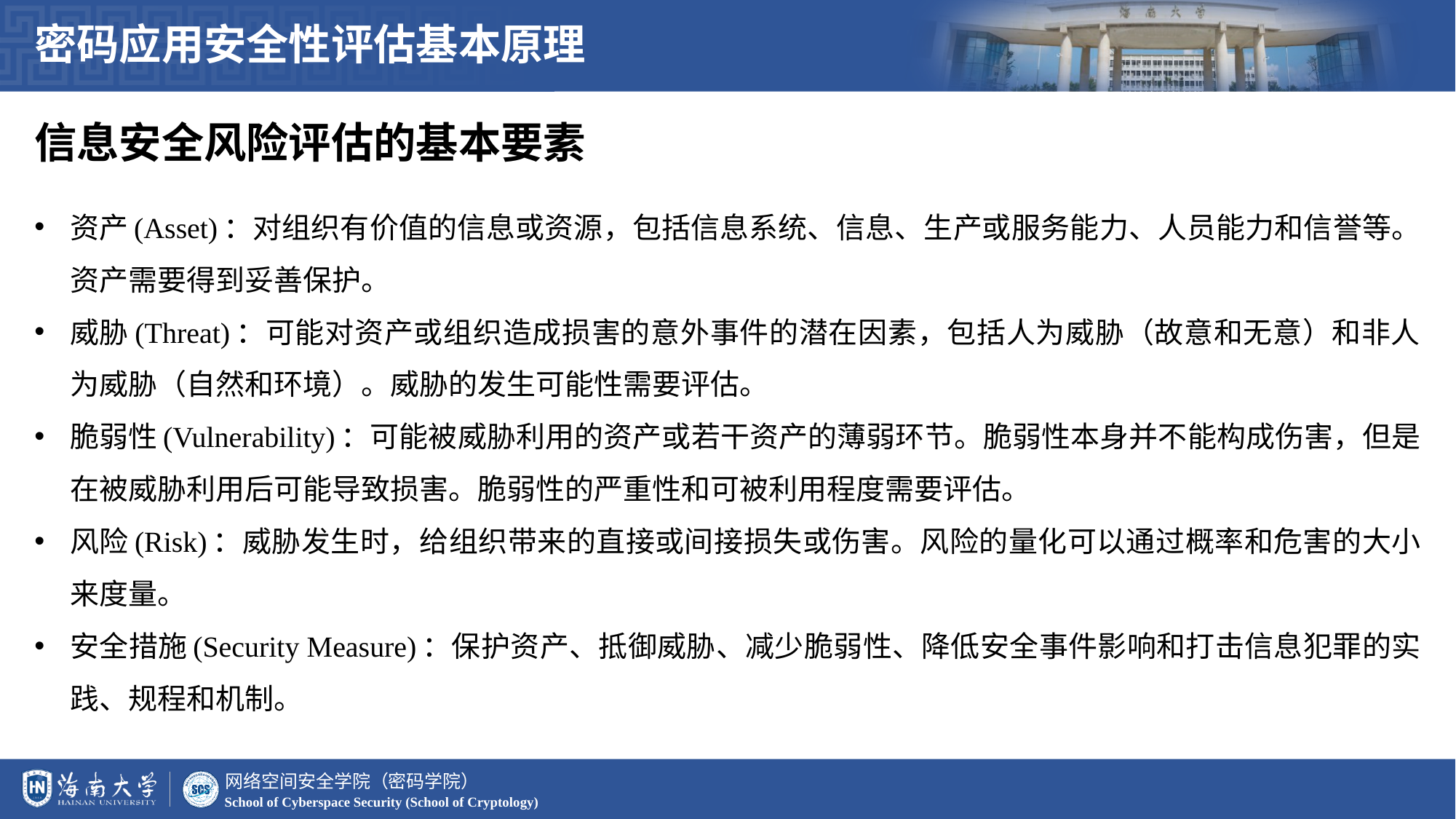

密码应用安全性评估基本原理
信息安全风险评估的基本要素
资产(Asset)：对组织有价值的信息或资源，包括信息系统、信息、生产或服务能力、人员能力和信誉等。资产需要得到妥善保护。
威胁(Threat)：可能对资产或组织造成损害的意外事件的潜在因素，包括人为威胁（故意和无意）和非人为威胁（自然和环境）。威胁的发生可能性需要评估。
脆弱性(Vulnerability)：可能被威胁利用的资产或若干资产的薄弱环节。脆弱性本身并不能构成伤害，但是在被威胁利用后可能导致损害。脆弱性的严重性和可被利用程度需要评估。
风险(Risk)：威胁发生时，给组织带来的直接或间接损失或伤害。风险的量化可以通过概率和危害的大小来度量。
安全措施(Security Measure)：保护资产、抵御威胁、减少脆弱性、降低安全事件影响和打击信息犯罪的实践、规程和机制。
28